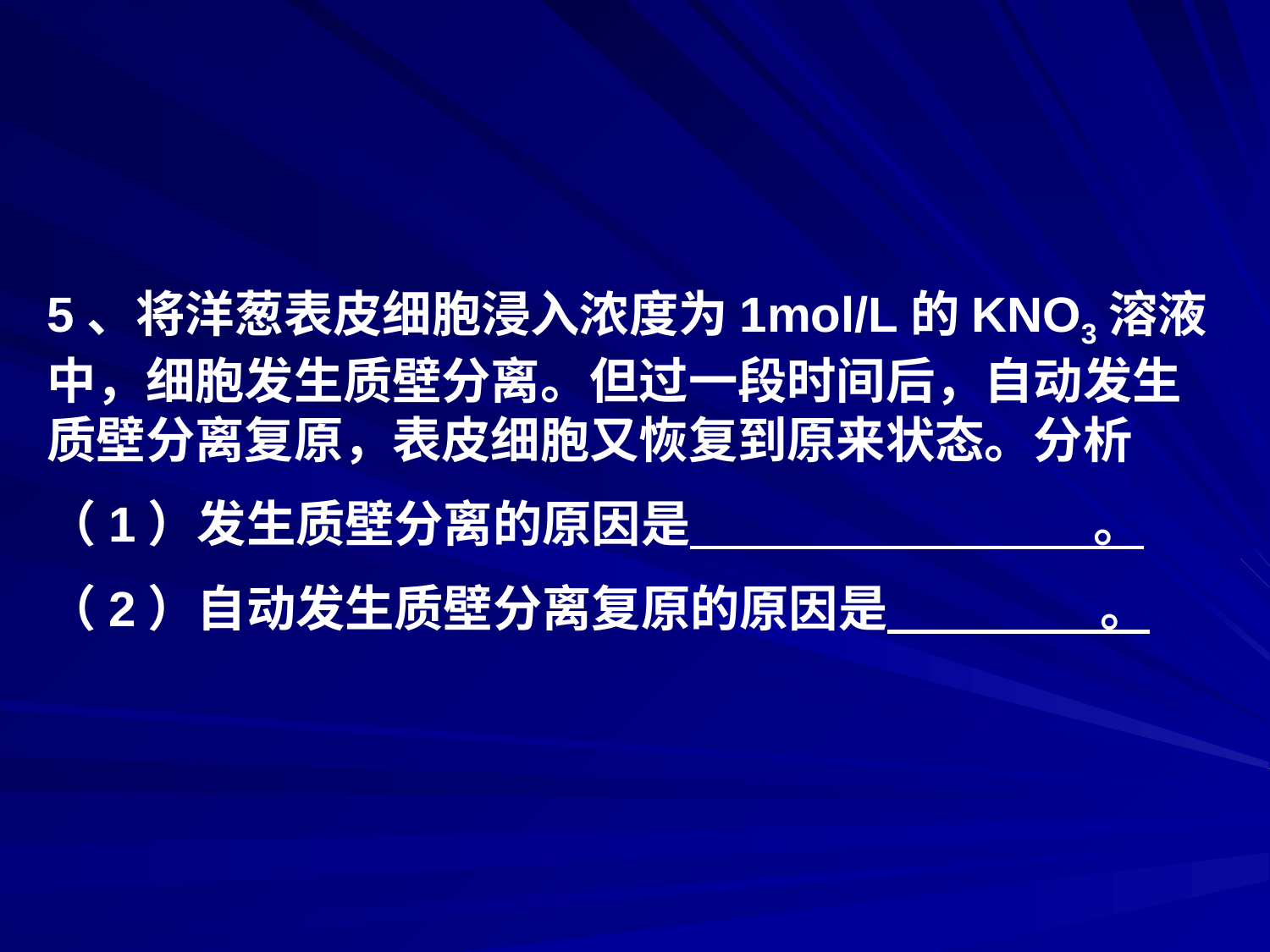

5、将洋葱表皮细胞浸入浓度为1mol/L的KNO3溶液中，细胞发生质壁分离。但过一段时间后，自动发生质壁分离复原，表皮细胞又恢复到原来状态。分析
（1）发生质壁分离的原因是                                    。
（2）自动发生质壁分离复原的原因是                   。